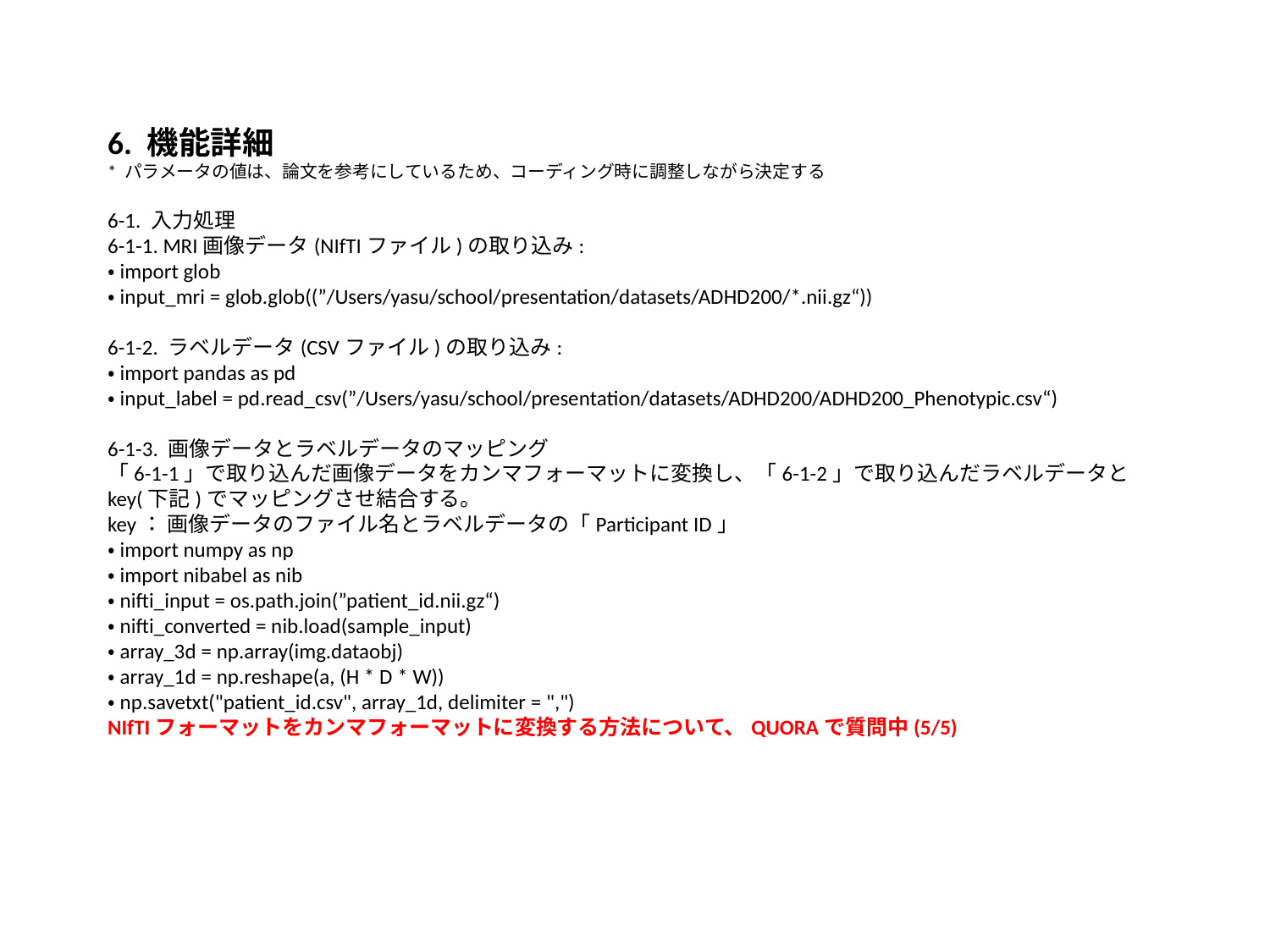

# 6. 機能詳細 * パラメータの値は、論文を参考にしているため、コーディング時に調整しながら決定する 6-1. 入力処理 6-1-1. MRI画像データ(NIfTIファイル)の取り込み: ・import glob ・input_mri = glob.glob((”/Users/yasu/school/presentation/datasets/ADHD200/*.nii.gz“)) 6-1-2. ラベルデータ(CSVファイル)の取り込み: ・import pandas as pd ・input_label = pd.read_csv(”/Users/yasu/school/presentation/datasets/ADHD200/ADHD200_Phenotypic.csv“) 6-1-3. 画像データとラベルデータのマッピング 「6-1-1」で取り込んだ画像データをカンマフォーマットに変換し、「6-1-2」で取り込んだラベルデータとkey(下記)でマッピングさせ結合する。 key： 画像データのファイル名とラベルデータの「Participant ID」 ・import numpy as np ・import nibabel as nib ・nifti_input = os.path.join(”patient_id.nii.gz“) ・nifti_converted = nib.load(sample_input) ・array_3d = np.array(img.dataobj) ・array_1d = np.reshape(a, (H * D * W)) ・np.savetxt("patient_id.csv", array_1d, delimiter = ",") NIfTIフォーマットをカンマフォーマットに変換する方法について、QUORAで質問中(5/5)